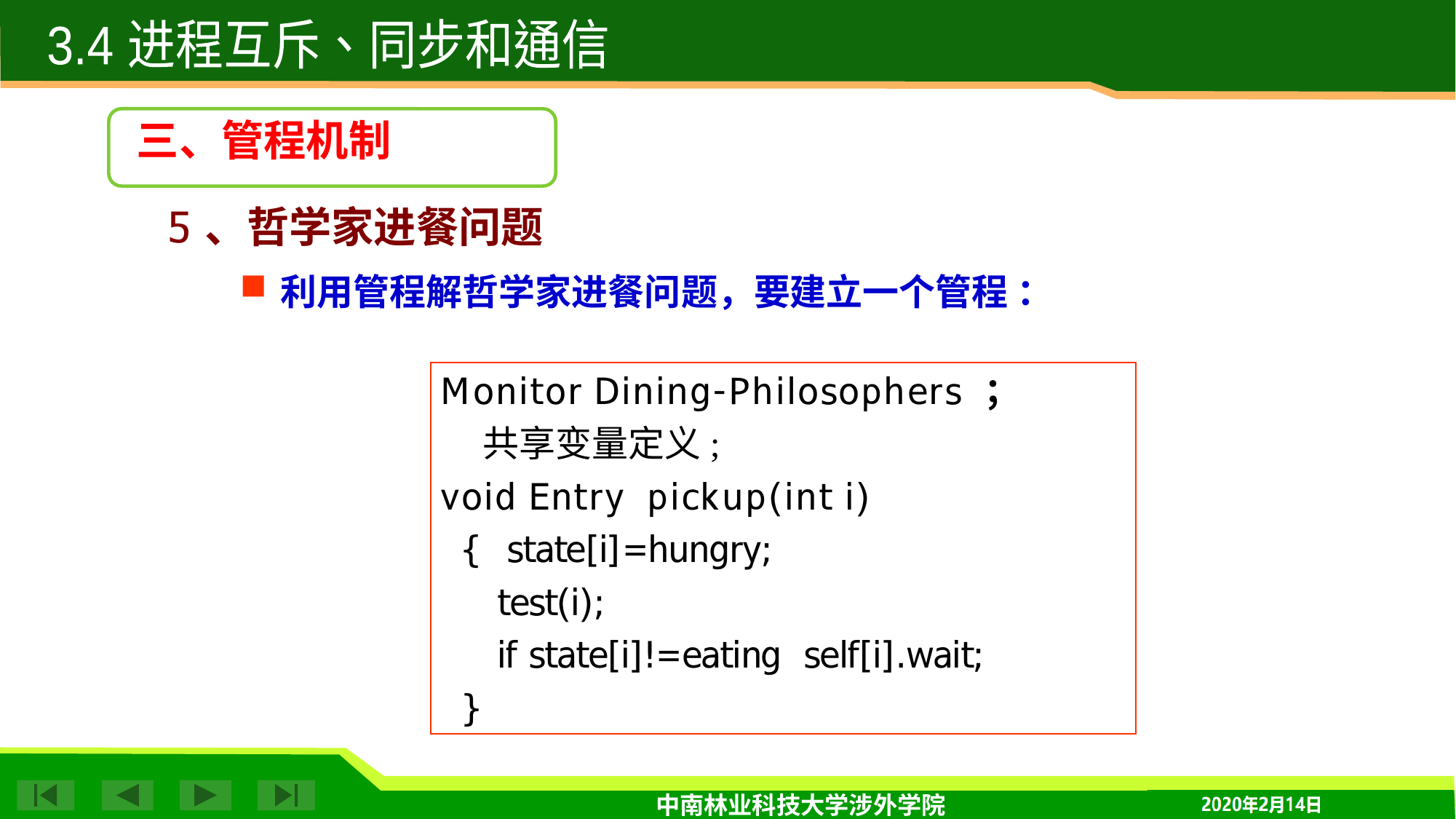

3.4 进程互斥、同步和通信
三、管程机制

5、哲学家进餐问题
利用管程解哲学家进餐问题，要建立一个管程 ：
Monitor Dining-Philosophers ；
    共享变量定义;
void Entry  pickup(int i)
  {  state[i]=hungry;
     test(i);
     if state[i]!=eating  self[i].wait;
  }